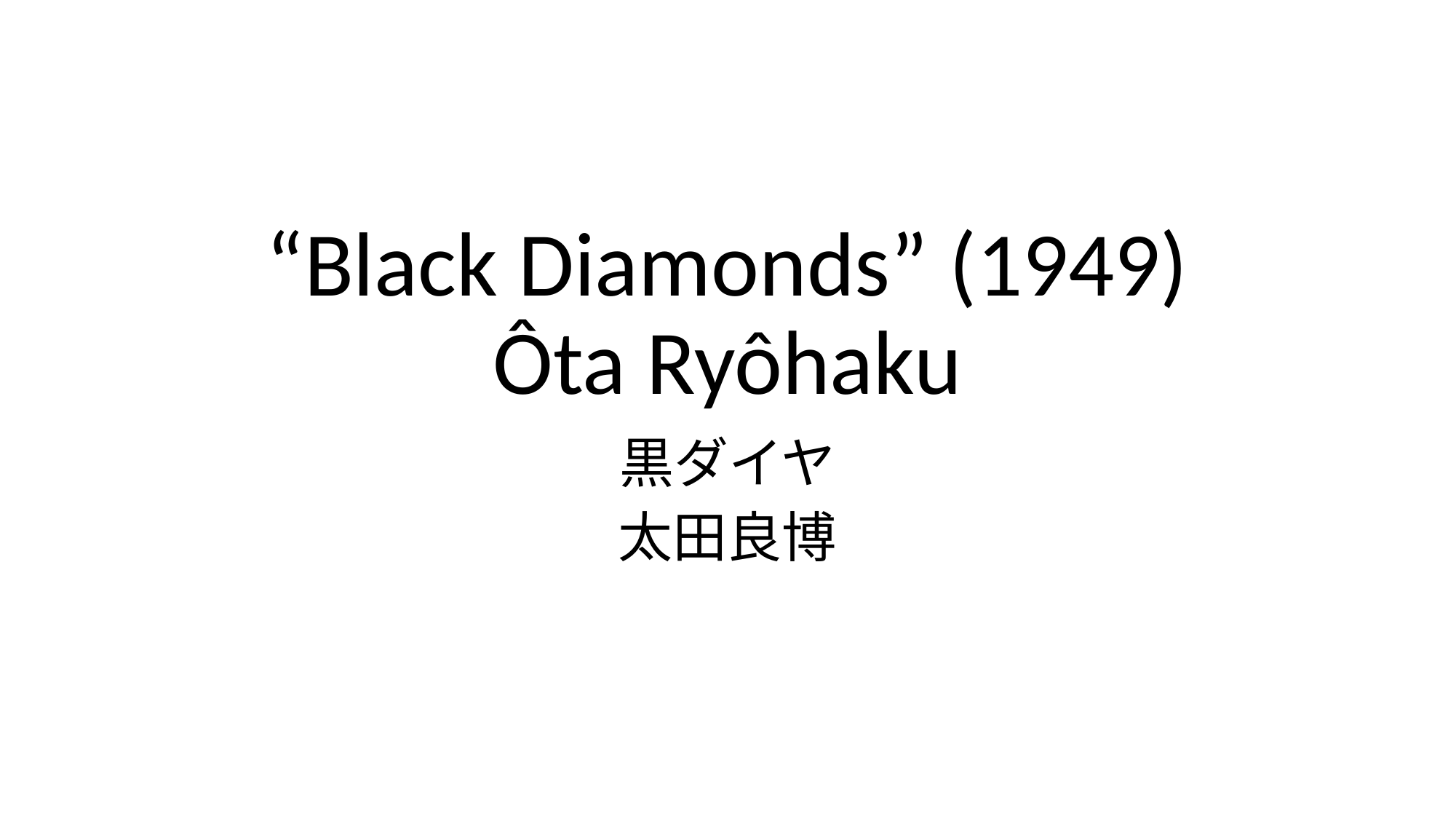

# “Black Diamonds” (1949) Ôta Ryôhaku
黒ダイヤ
太田良博